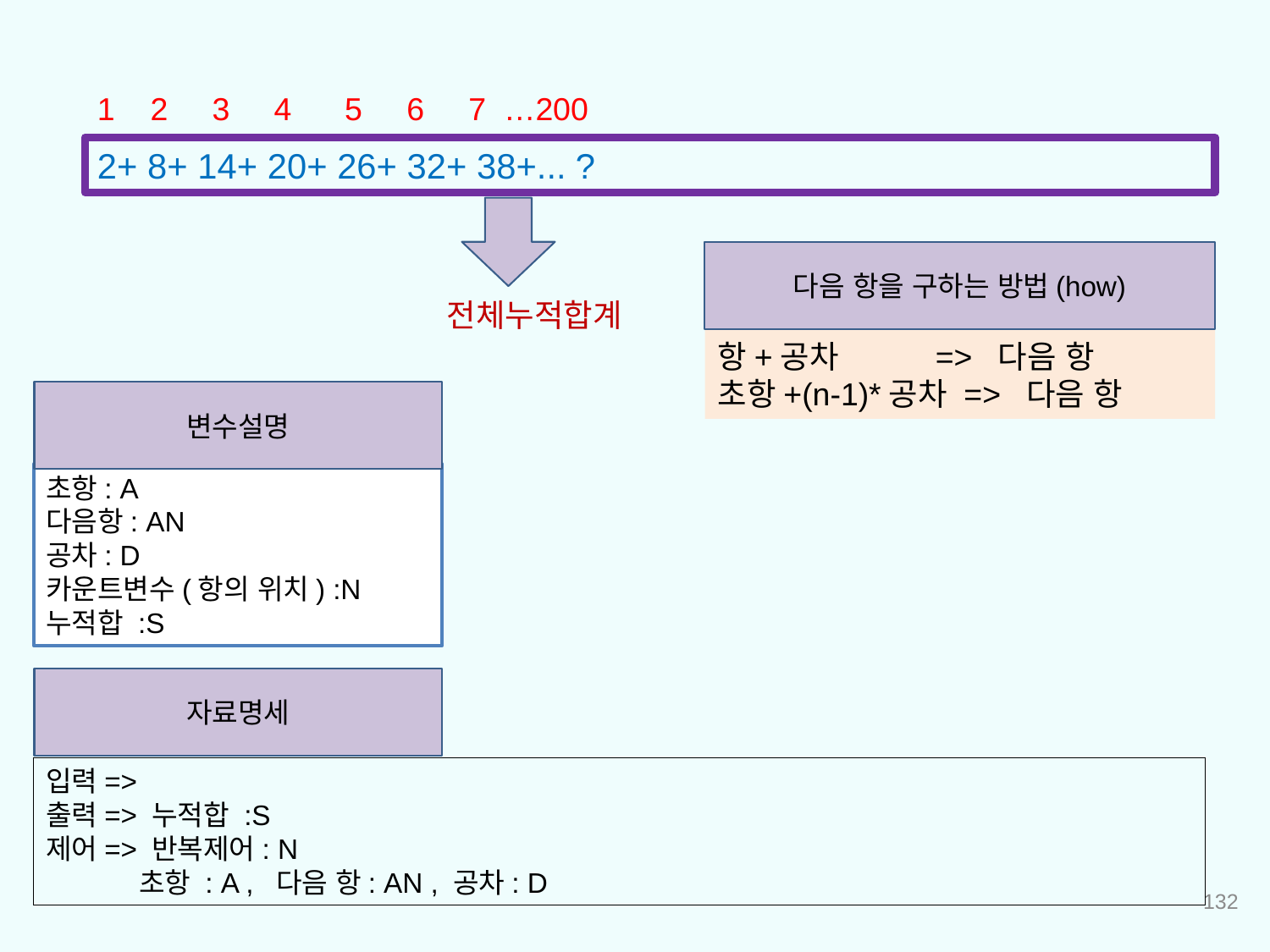

1    2     3     4      5     6     7  …200
2+ 8+ 14+ 20+ 26+ 32+ 38+... ?

다음 항을 구하는 방법(how)
변수설명
자료명세
입력=>
출력=> 누적합 :S
제어=> 반복제어: N
           초항 : A ,  다음 항: AN , 공차: D
전체누적합계
항+공차          =>  다음 항
초항+(n-1)*공차 =>  다음 항
초항: A
다음항: AN
공차: D
카운트변수(항의 위치) :N
누적합 :S
132